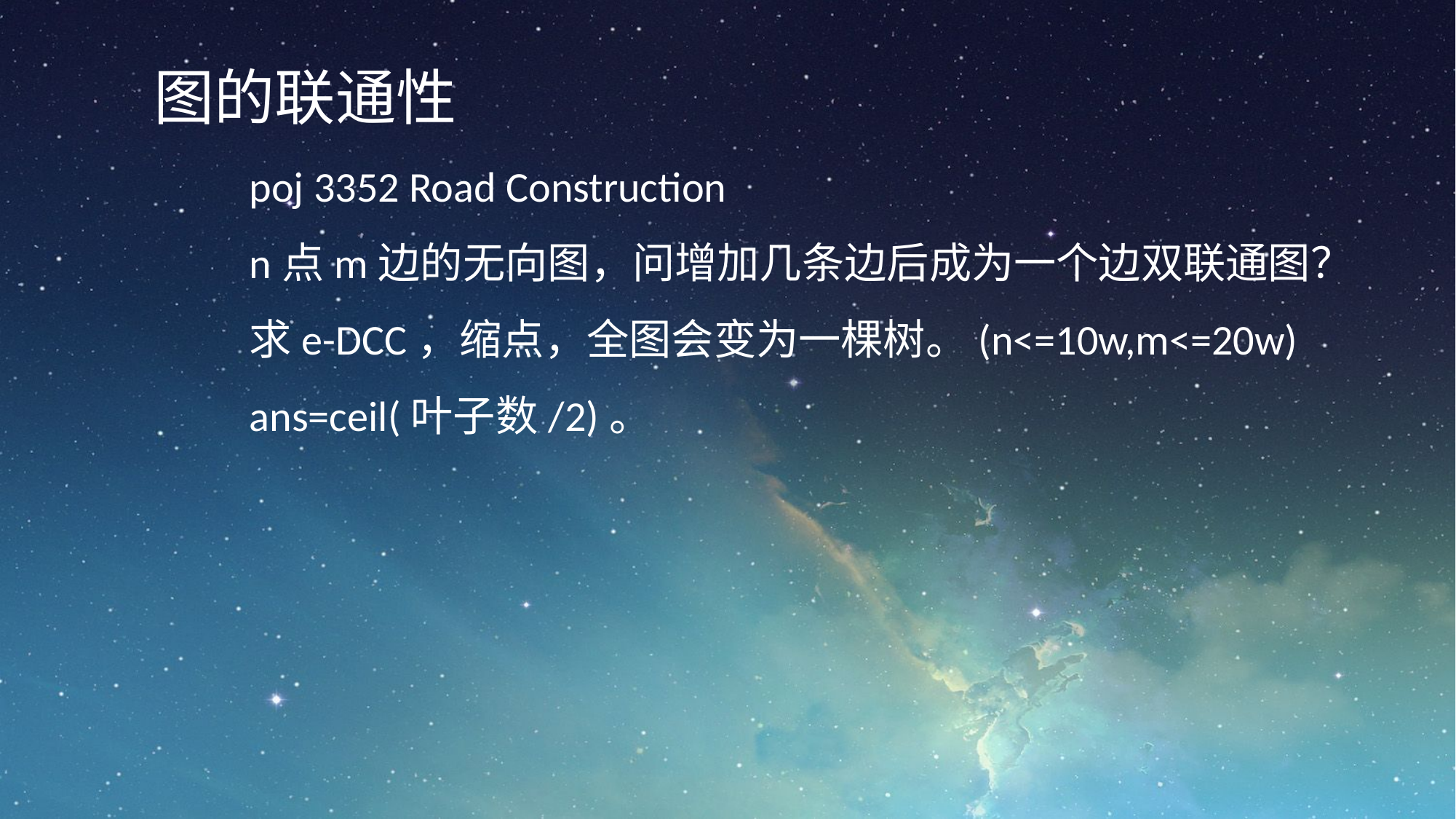

图的联通性
poj 3352 Road Construction
n点m边的无向图，问增加几条边后成为一个边双联通图？
求e-DCC，缩点，全图会变为一棵树。(n<=10w,m<=20w)
ans=ceil(叶子数/2)。